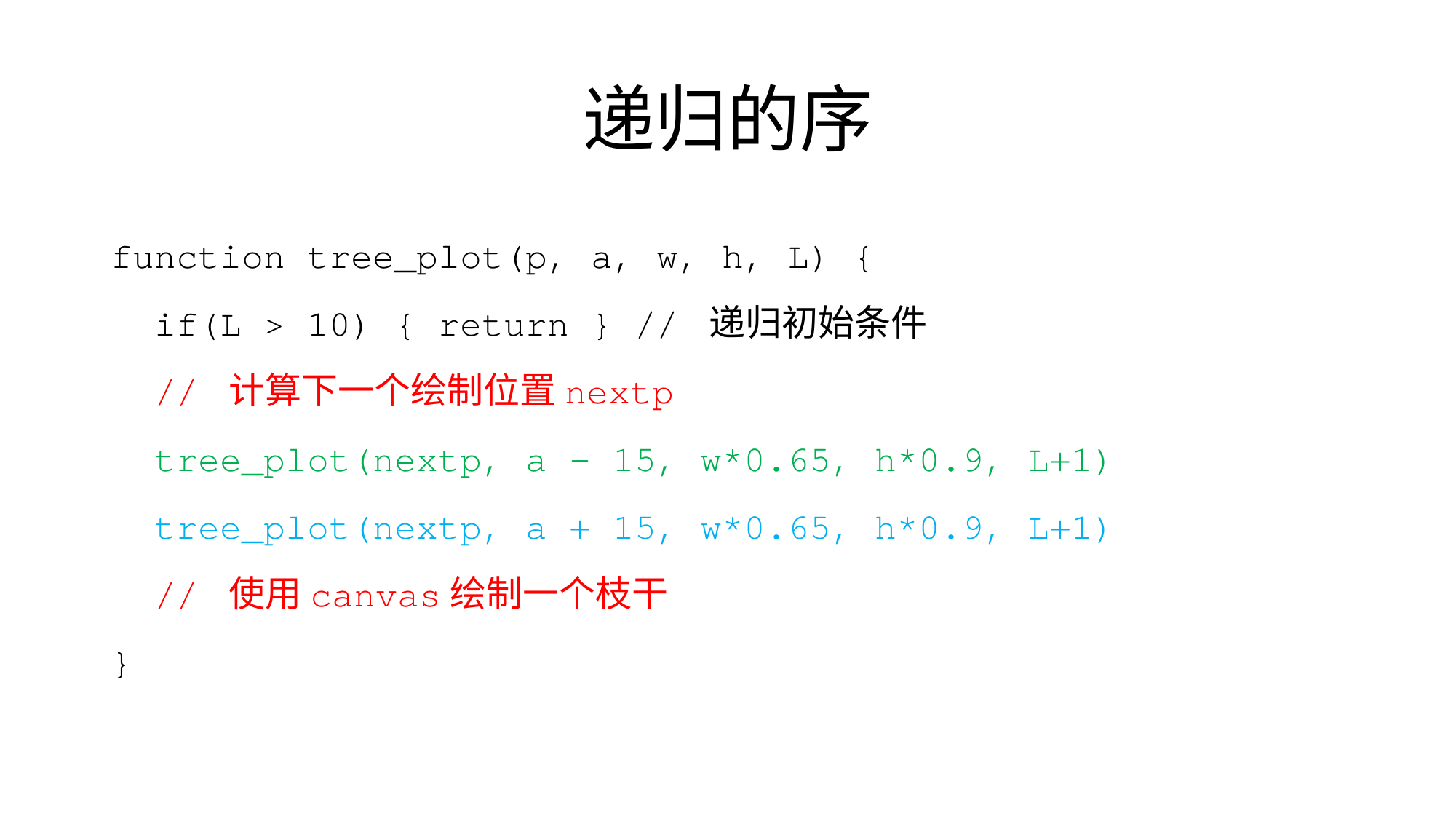

# 递归的序
function tree_plot(p, a, w, h, L) {
  if(L > 10) { return } // 递归初始条件
  // 计算下一个绘制位置nextp
  tree_plot(nextp, a - 15, w*0.65, h*0.9, L+1)
  tree_plot(nextp, a + 15, w*0.65, h*0.9, L+1)
  // 使用canvas绘制一个枝干
}